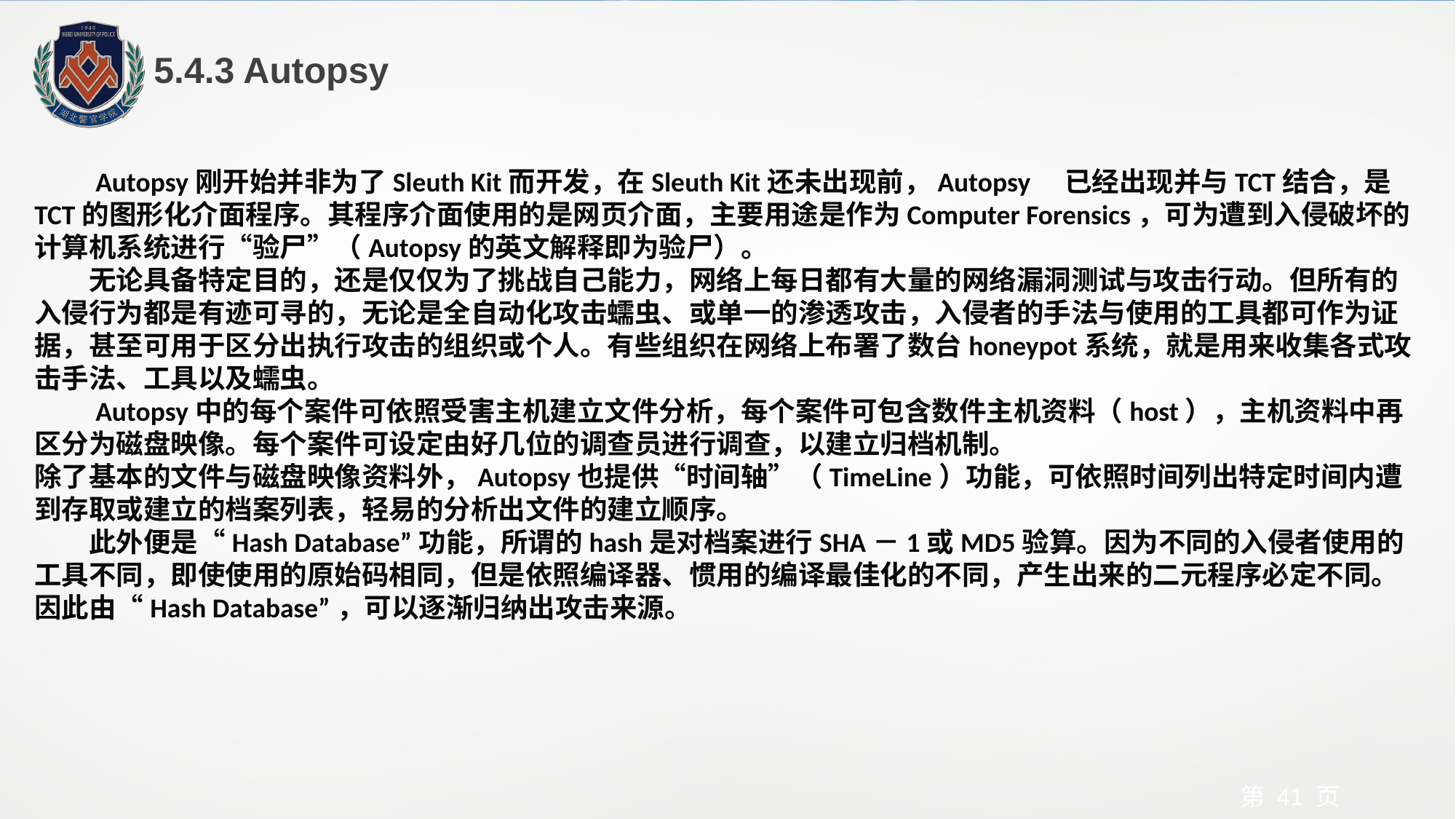

5.4.3 Autopsy
　　Autopsy刚开始并非为了Sleuth Kit而开发，在Sleuth Kit还未出现前，Autopsy　已经出现并与TCT结合，是TCT的图形化介面程序。其程序介面使用的是网页介面，主要用途是作为Computer Forensics，可为遭到入侵破坏的计算机系统进行“验尸”（Autopsy的英文解释即为验尸）。
　　无论具备特定目的，还是仅仅为了挑战自己能力，网络上每日都有大量的网络漏洞测试与攻击行动。但所有的入侵行为都是有迹可寻的，无论是全自动化攻击蠕虫、或单一的渗透攻击，入侵者的手法与使用的工具都可作为证据，甚至可用于区分出执行攻击的组织或个人。有些组织在网络上布署了数台honeypot系统，就是用来收集各式攻击手法、工具以及蠕虫。
　　Autopsy中的每个案件可依照受害主机建立文件分析，每个案件可包含数件主机资料（host），主机资料中再区分为磁盘映像。每个案件可设定由好几位的调查员进行调查，以建立归档机制。
除了基本的文件与磁盘映像资料外，Autopsy也提供“时间轴”（TimeLine）功能，可依照时间列出特定时间内遭到存取或建立的档案列表，轻易的分析出文件的建立顺序。
　　此外便是“Hash Database”功能，所谓的hash是对档案进行SHA－1或MD5验算。因为不同的入侵者使用的工具不同，即使使用的原始码相同，但是依照编译器、惯用的编译最佳化的不同，产生出来的二元程序必定不同。因此由“Hash Database”，可以逐渐归纳出攻击来源。